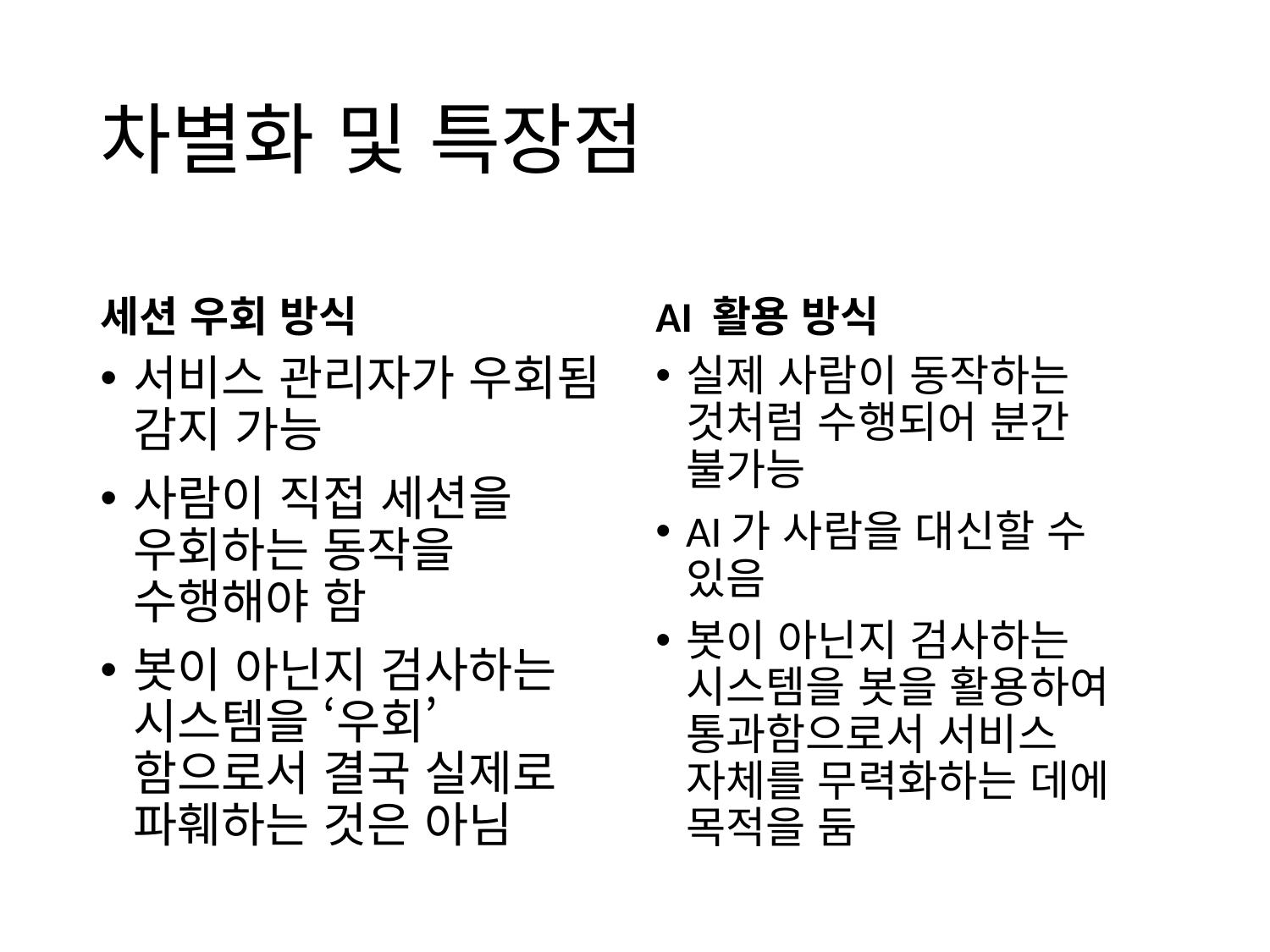

# 차별화 및 특장점
세션 우회 방식
AI 활용 방식
서비스 관리자가 우회됨 감지 가능
사람이 직접 세션을 우회하는 동작을 수행해야 함
봇이 아닌지 검사하는 시스템을 ‘우회’함으로서 결국 실제로 파훼하는 것은 아님
실제 사람이 동작하는 것처럼 수행되어 분간 불가능
AI가 사람을 대신할 수 있음
봇이 아닌지 검사하는 시스템을 봇을 활용하여 통과함으로서 서비스 자체를 무력화하는 데에 목적을 둠